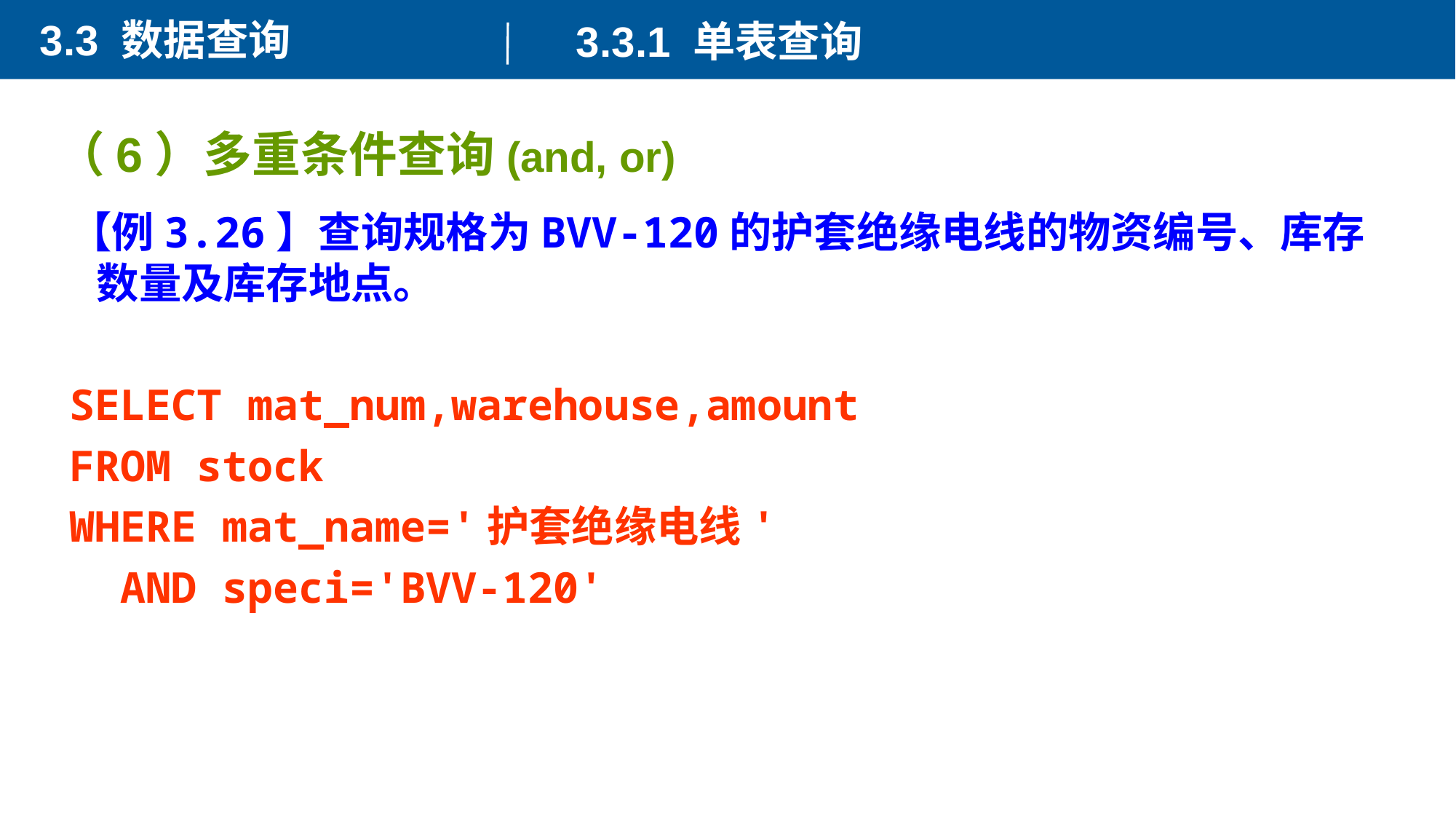

3.3 数据查询
3.3.1 单表查询
（6）多重条件查询(and, or)
【例3.26】查询规格为BVV-120的护套绝缘电线的物资编号、库存数量及库存地点。

SELECT mat_num,warehouse,amount
FROM stock
WHERE mat_name='护套绝缘电线'
  AND speci='BVV-120'